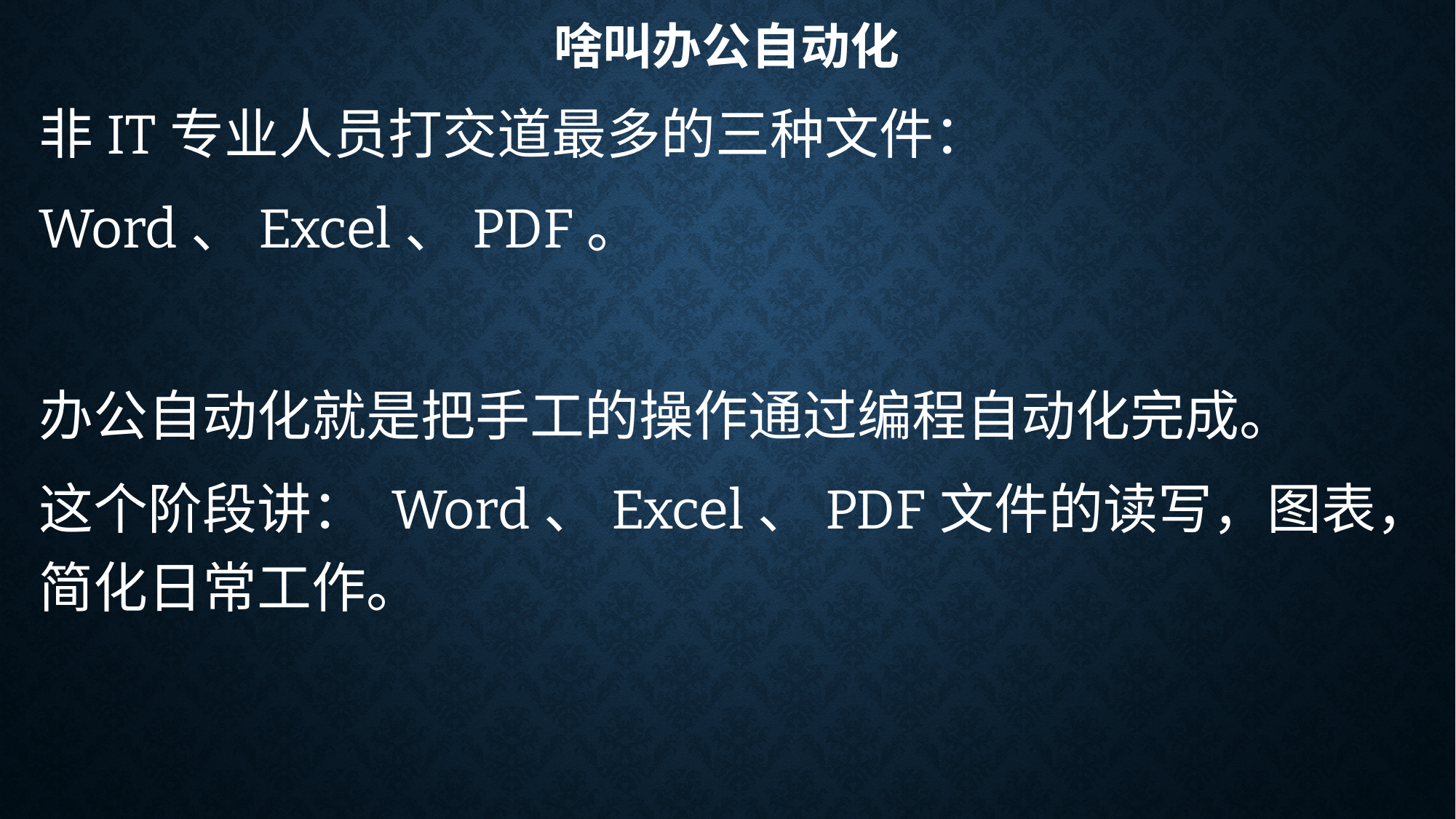

# 啥叫办公自动化
非IT专业人员打交道最多的三种文件：
Word、Excel、PDF。

办公自动化就是把手工的操作通过编程自动化完成。
这个阶段讲： Word、Excel、PDF文件的读写，图表，简化日常工作。